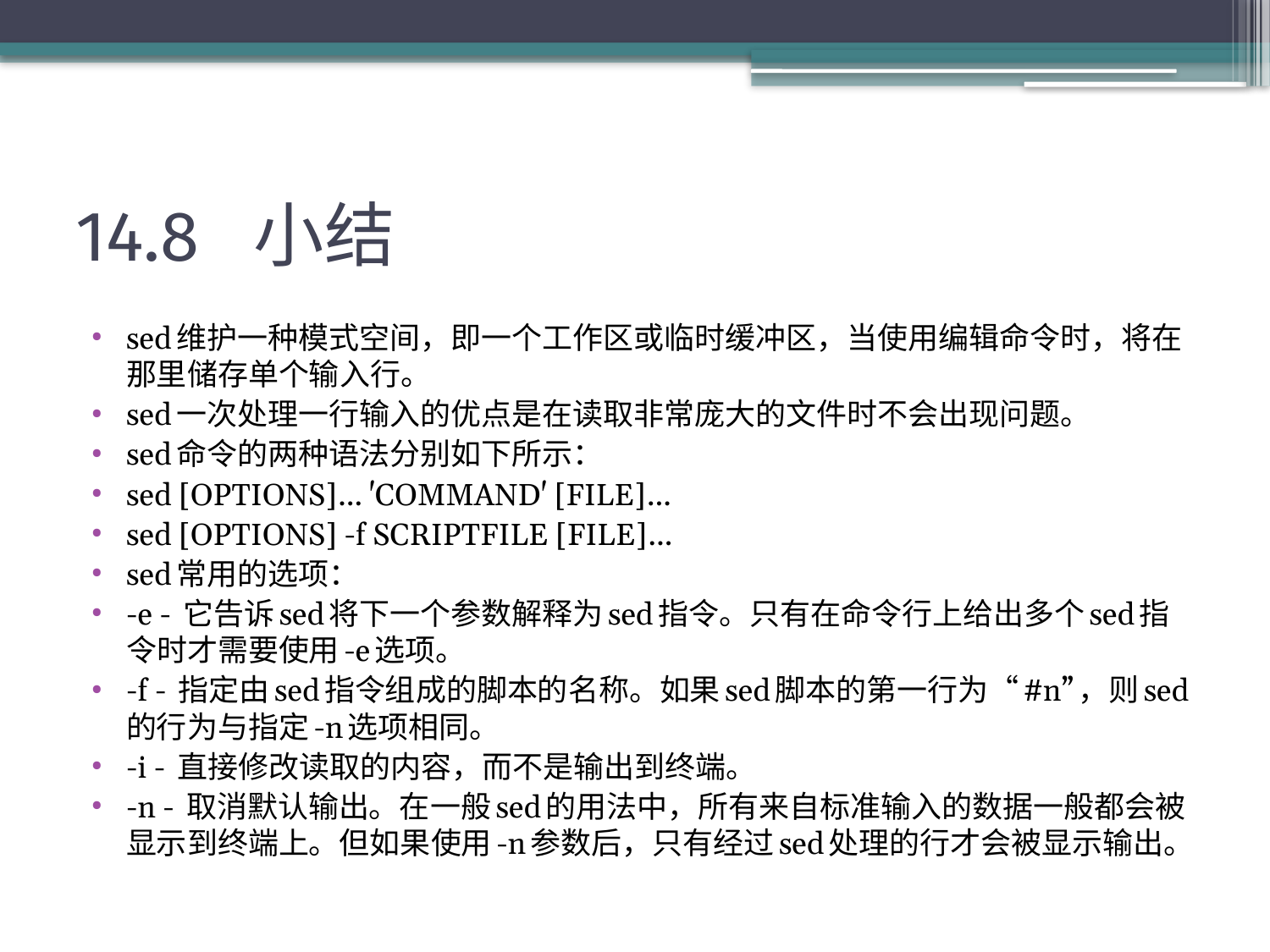

# 14.8  小结
sed维护一种模式空间，即一个工作区或临时缓冲区，当使用编辑命令时，将在那里储存单个输入行。
sed一次处理一行输入的优点是在读取非常庞大的文件时不会出现问题。
sed命令的两种语法分别如下所示：
sed [OPTIONS]… 'COMMAND' [FILE]…
sed [OPTIONS] -f SCRIPTFILE [FILE]…
sed常用的选项：
-e - 它告诉sed将下一个参数解释为sed指令。只有在命令行上给出多个sed指令时才需要使用-e选项。
-f - 指定由sed指令组成的脚本的名称。如果sed脚本的第一行为“#n”，则sed的行为与指定-n选项相同。
-i - 直接修改读取的内容，而不是输出到终端。
-n - 取消默认输出。在一般sed的用法中，所有来自标准输入的数据一般都会被显示到终端上。但如果使用-n参数后，只有经过sed处理的行才会被显示输出。